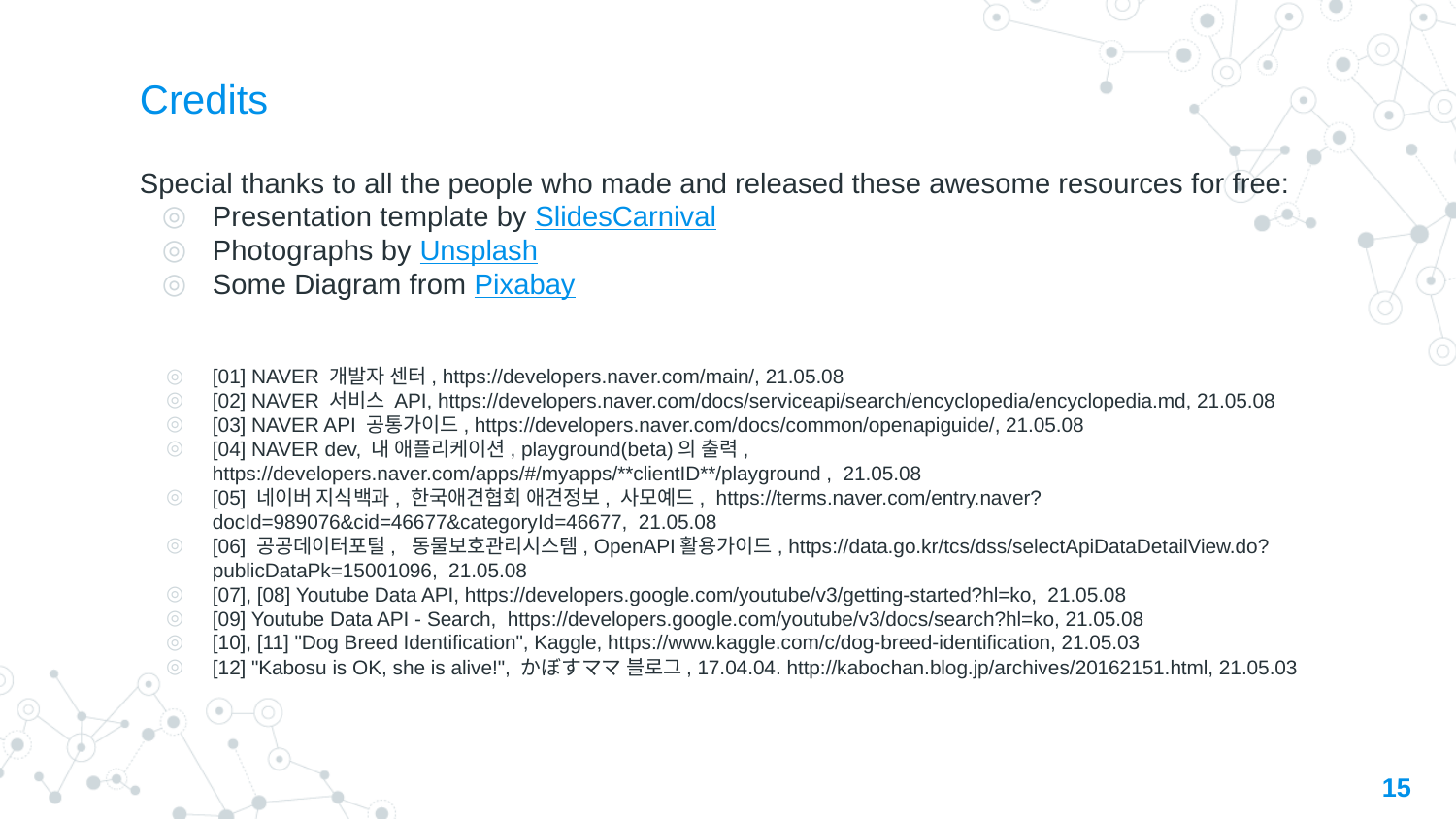

# Credits
Special thanks to all the people who made and released these awesome resources for free:
Presentation template by SlidesCarnival
Photographs by Unsplash
Some Diagram from Pixabay
[01] NAVER 개발자 센터, https://developers.naver.com/main/, 21.05.08
[02] NAVER 서비스 API, https://developers.naver.com/docs/serviceapi/search/encyclopedia/encyclopedia.md, 21.05.08
[03] NAVER API 공통가이드, https://developers.naver.com/docs/common/openapiguide/, 21.05.08
[04] NAVER dev, 내 애플리케이션, playground(beta)의 출력,  https://developers.naver.com/apps/#/myapps/**clientID**/playground ,  21.05.08
[05] 네이버 지식백과, 한국애견협회 애견정보, 사모예드,  https://terms.naver.com/entry.naver?docId=989076&cid=46677&categoryId=46677,  21.05.08
[06] 공공데이터포털,  동물보호관리시스템, OpenAPI활용가이드, https://data.go.kr/tcs/dss/selectApiDataDetailView.do?publicDataPk=15001096,  21.05.08
[07], [08] Youtube Data API, https://developers.google.com/youtube/v3/getting-started?hl=ko,  21.05.08
[09] Youtube Data API - Search,  https://developers.google.com/youtube/v3/docs/search?hl=ko, 21.05.08
[10], [11] "Dog Breed Identification", Kaggle, https://www.kaggle.com/c/dog-breed-identification, 21.05.03
[12] "Kabosu is OK, she is alive!", かぼすママ 블로그, 17.04.04. http://kabochan.blog.jp/archives/20162151.html, 21.05.03

15